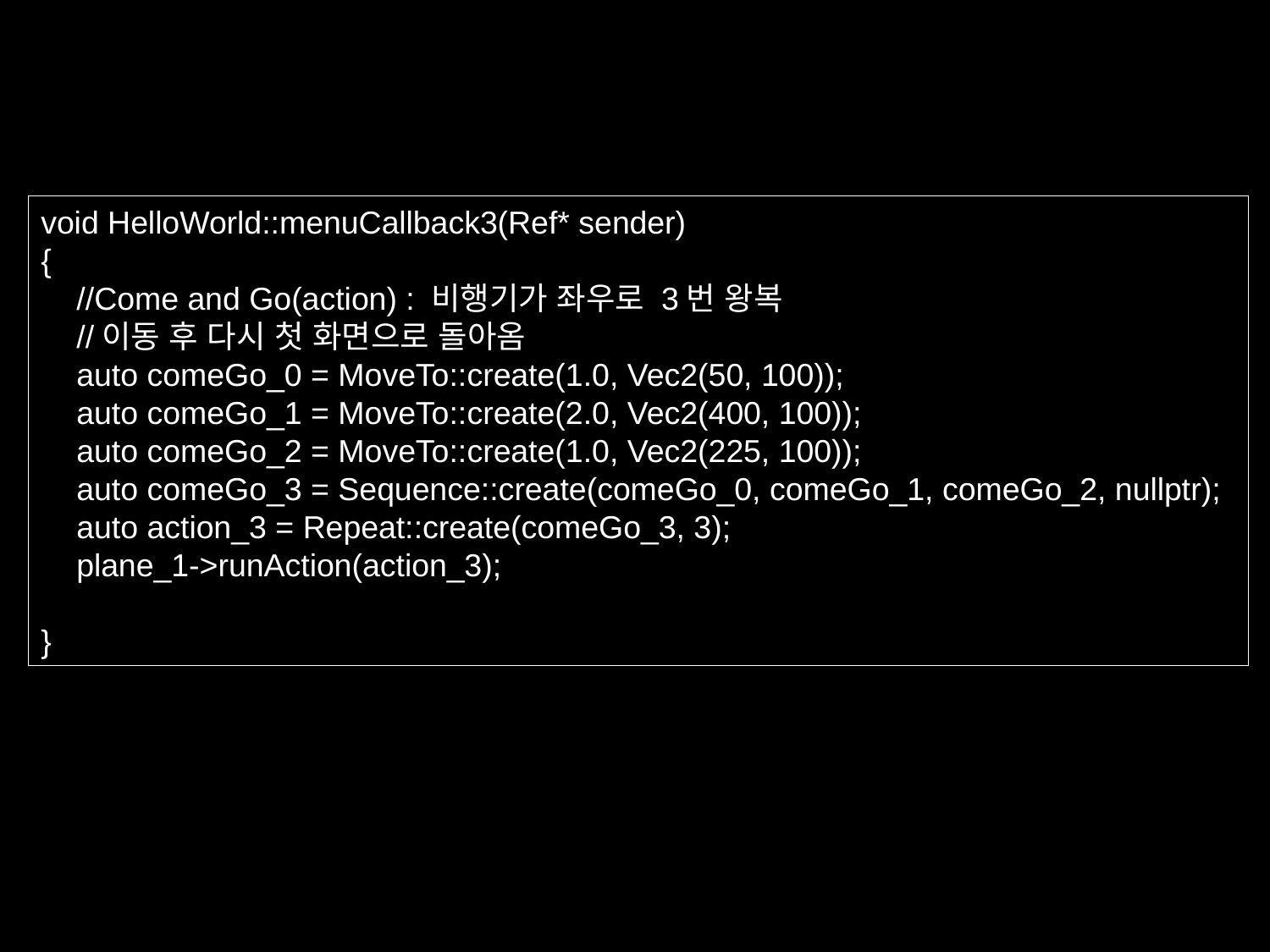

void HelloWorld::menuCallback3(Ref* sender)
{
    //Come and Go(action) : 비행기가 좌우로 3번 왕복
    //이동 후 다시 첫 화면으로 돌아옴
    auto comeGo_0 = MoveTo::create(1.0, Vec2(50, 100));
    auto comeGo_1 = MoveTo::create(2.0, Vec2(400, 100));
    auto comeGo_2 = MoveTo::create(1.0, Vec2(225, 100));
    auto comeGo_3 = Sequence::create(comeGo_0, comeGo_1, comeGo_2, nullptr);
    auto action_3 = Repeat::create(comeGo_3, 3);
    plane_1->runAction(action_3);

}